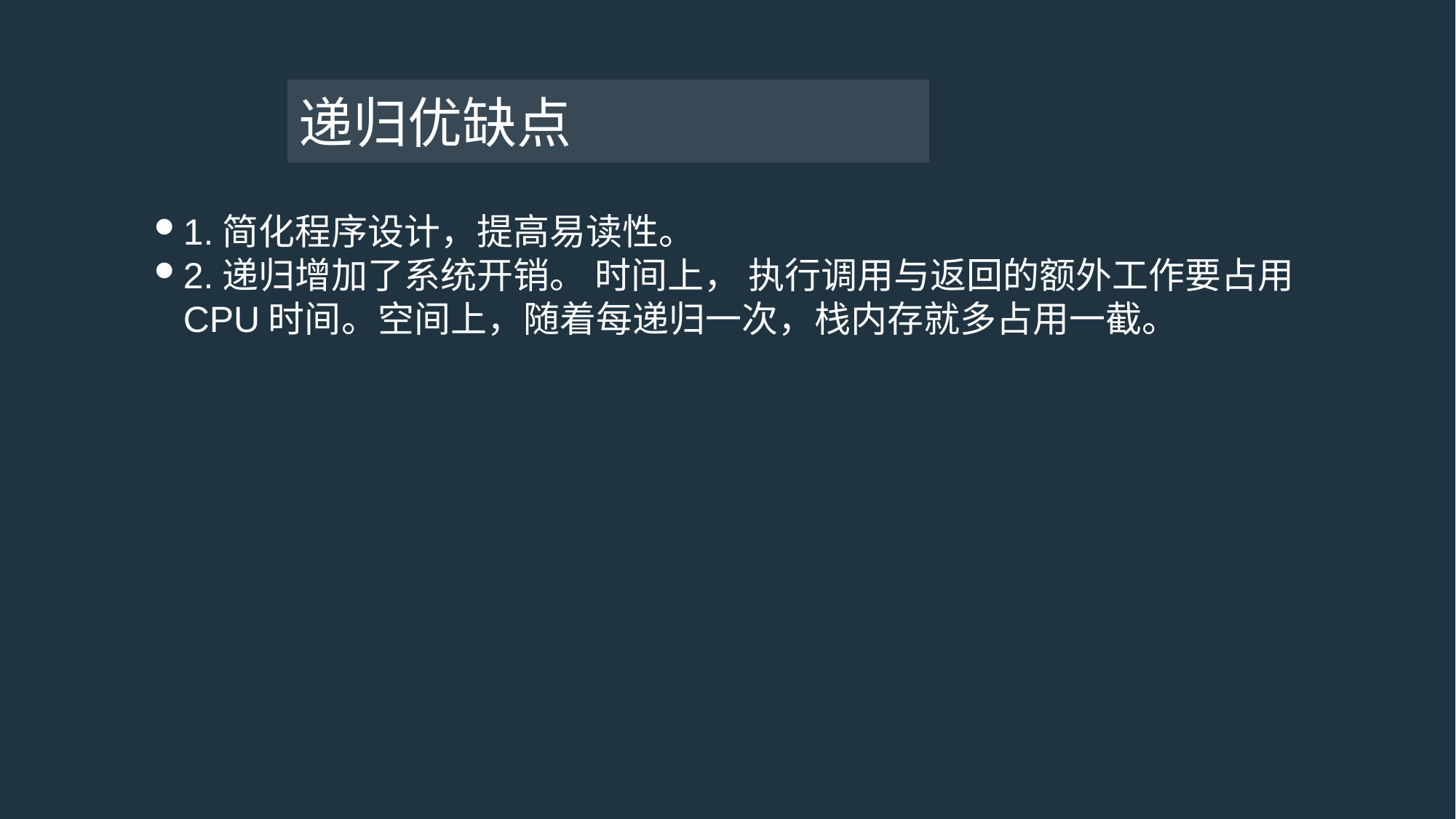

# 递归优缺点
1.简化程序设计，提高易读性。
2.递归增加了系统开销。 时间上， 执行调用与返回的额外工作要占用CPU时间。空间上，随着每递归一次，栈内存就多占用一截。